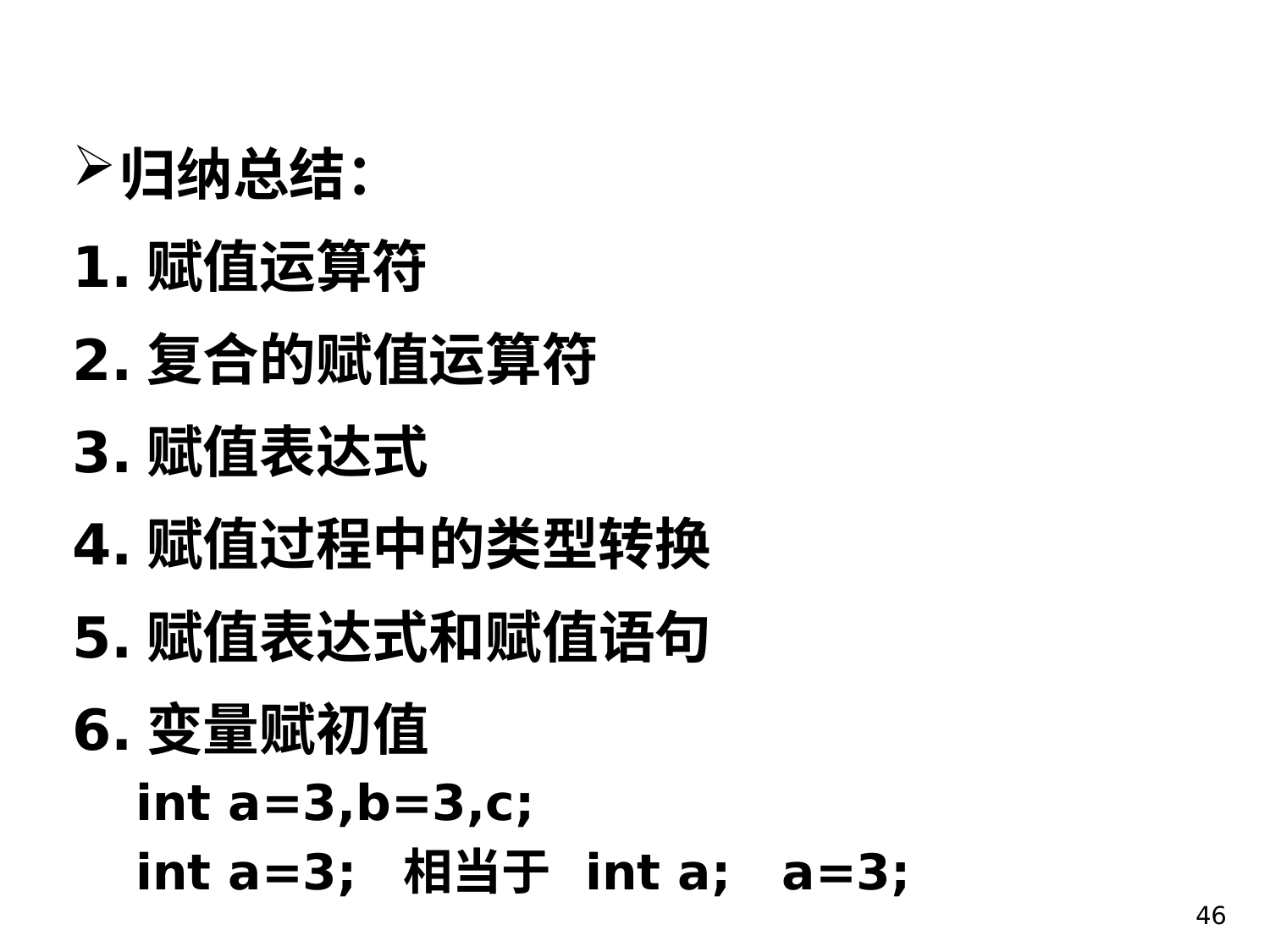

归纳总结：
1.赋值运算符
2.复合的赋值运算符
3.赋值表达式
4.赋值过程中的类型转换
5.赋值表达式和赋值语句
6.变量赋初值
int a=3,b=3,c;
int a=3;  相当于  int a;   a=3;
46